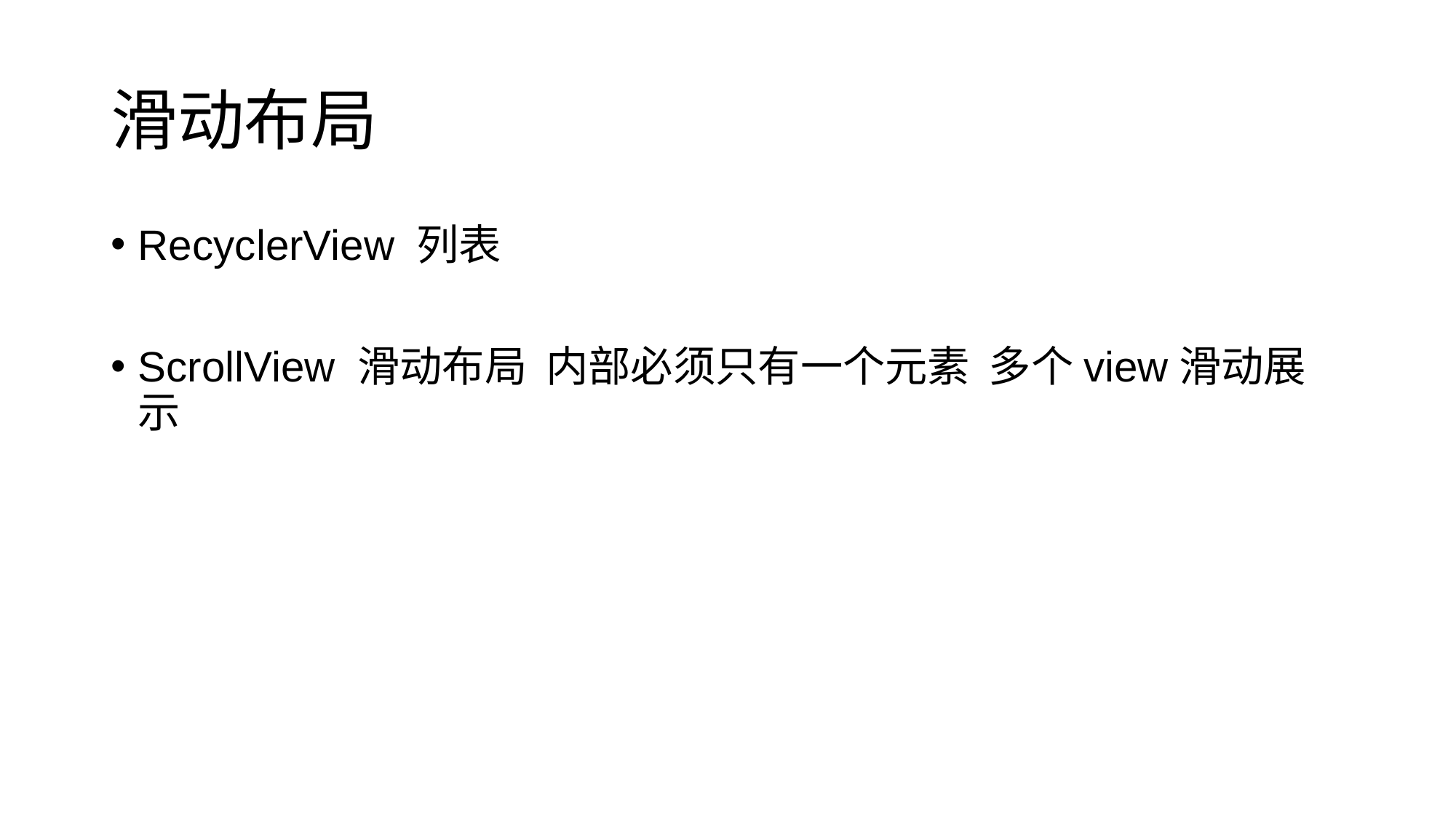

# 滑动布局
RecyclerView 列表

ScrollView 滑动布局  内部必须只有一个元素  多个view滑动展示